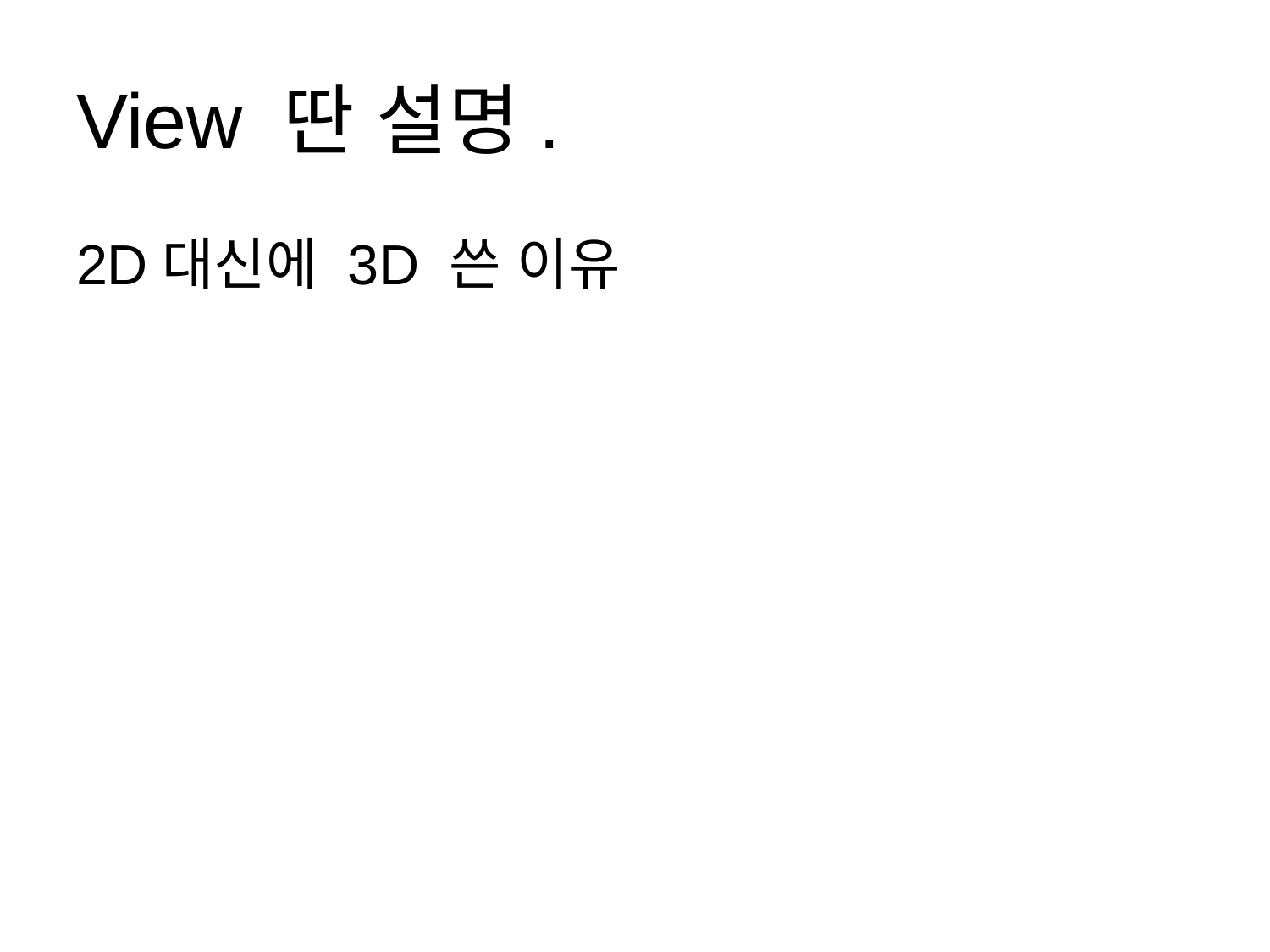

# View 딴 설명.
2D대신에 3D 쓴 이유